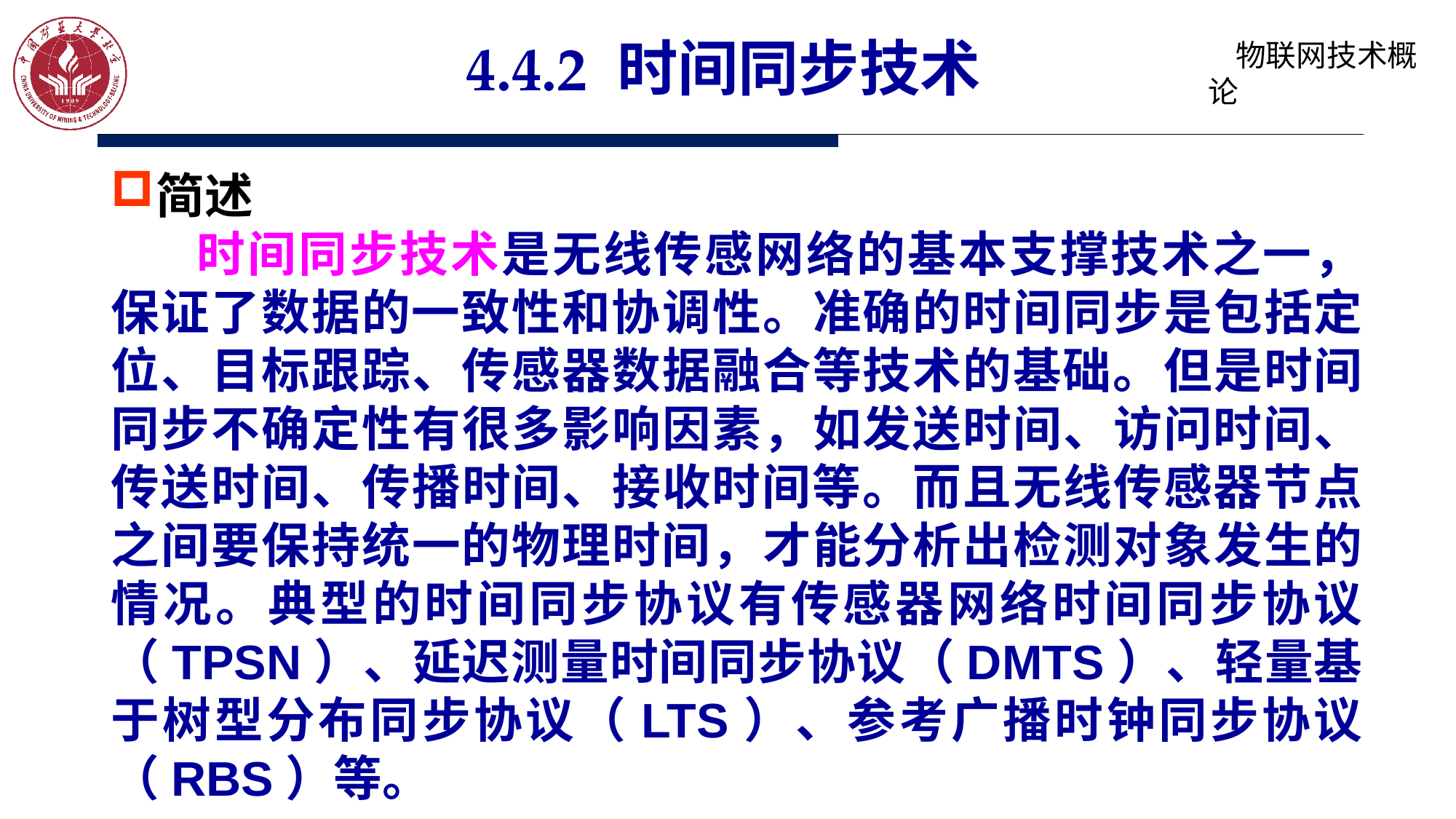

# 4.4.2 时间同步技术
简述
时间同步技术是无线传感网络的基本支撑技术之一，保证了数据的一致性和协调性。准确的时间同步是包括定位、目标跟踪、传感器数据融合等技术的基础。但是时间同步不确定性有很多影响因素，如发送时间、访问时间、传送时间、传播时间、接收时间等。而且无线传感器节点之间要保持统一的物理时间，才能分析出检测对象发生的情况。典型的时间同步协议有传感器网络时间同步协议（TPSN）、延迟测量时间同步协议（DMTS）、轻量基于树型分布同步协议（LTS）、参考广播时钟同步协议（RBS）等。